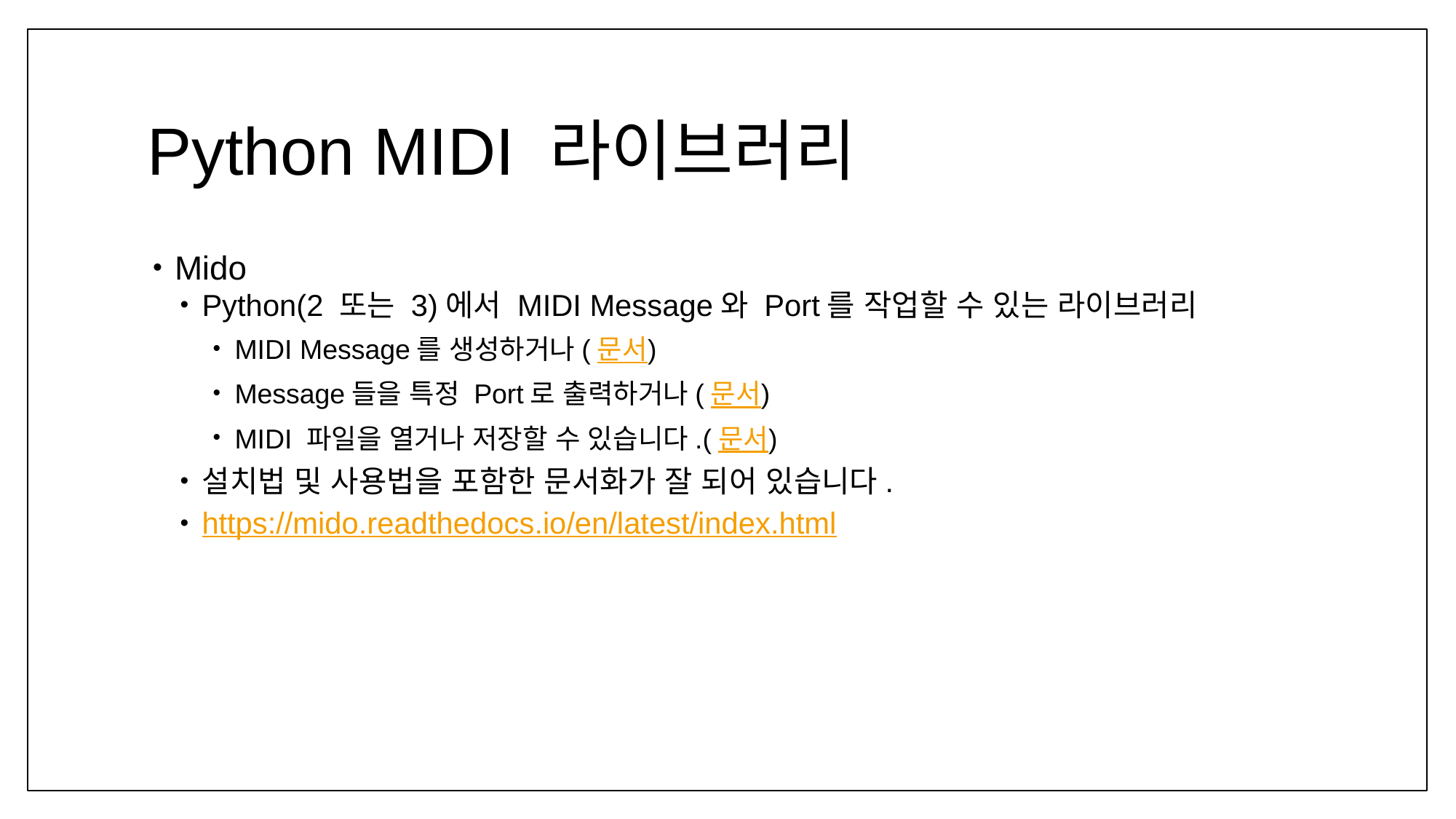

# Python MIDI 라이브러리
Mido
Python(2 또는 3)에서 MIDI Message와 Port를 작업할 수 있는 라이브러리
MIDI Message를 생성하거나(문서)
Message들을 특정 Port로 출력하거나(문서)
MIDI 파일을 열거나 저장할 수 있습니다.(문서)
설치법 및 사용법을 포함한 문서화가 잘 되어 있습니다.
https://mido.readthedocs.io/en/latest/index.html